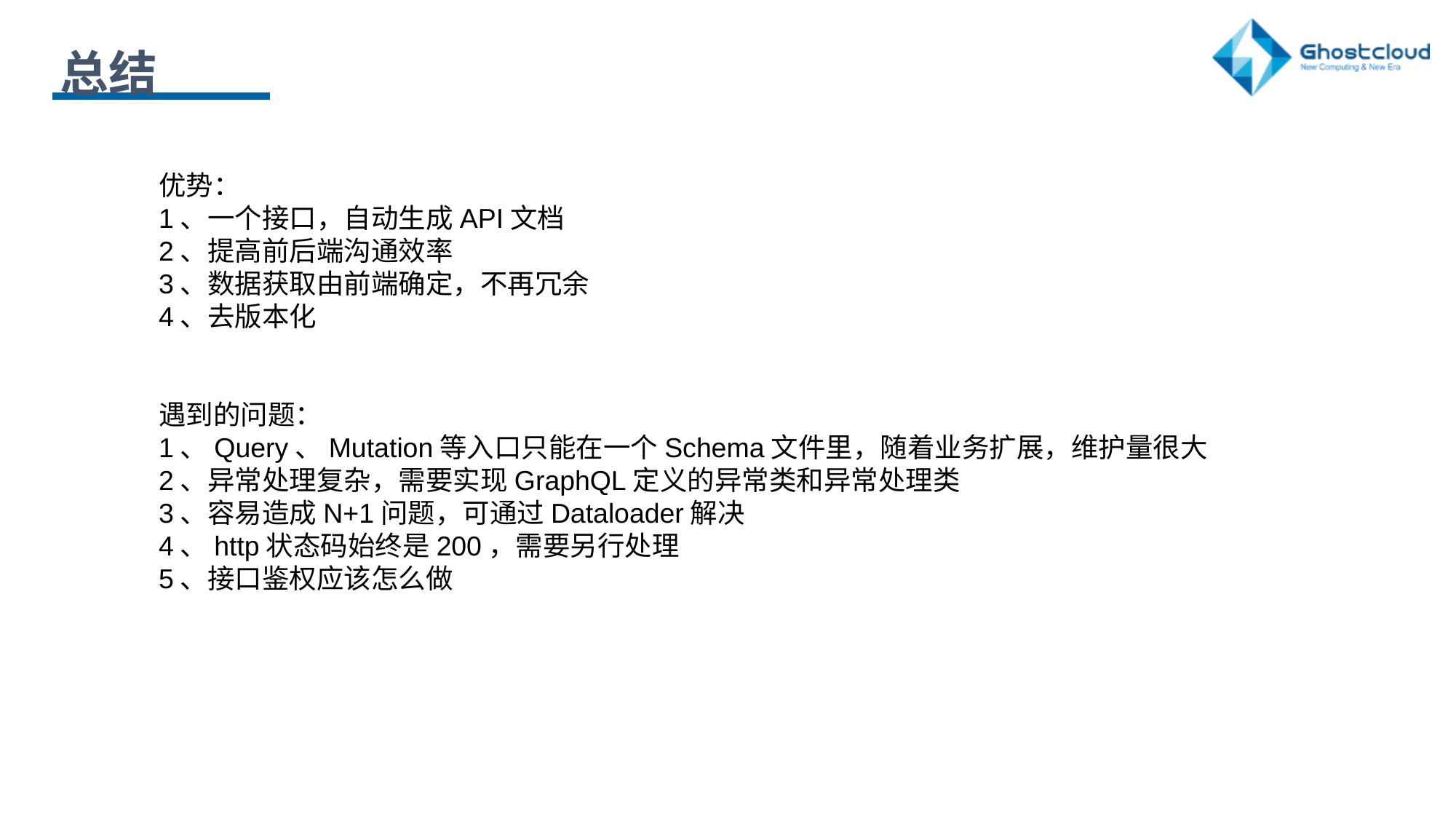

总结
优势：
1、一个接口，自动生成API文档
2、提高前后端沟通效率
3、数据获取由前端确定，不再冗余
4、去版本化

遇到的问题：
1、Query、Mutation等入口只能在一个Schema文件里，随着业务扩展，维护量很大
2、异常处理复杂，需要实现GraphQL定义的异常类和异常处理类
3、容易造成N+1问题，可通过Dataloader解决
4、http状态码始终是200，需要另行处理
5、接口鉴权应该怎么做